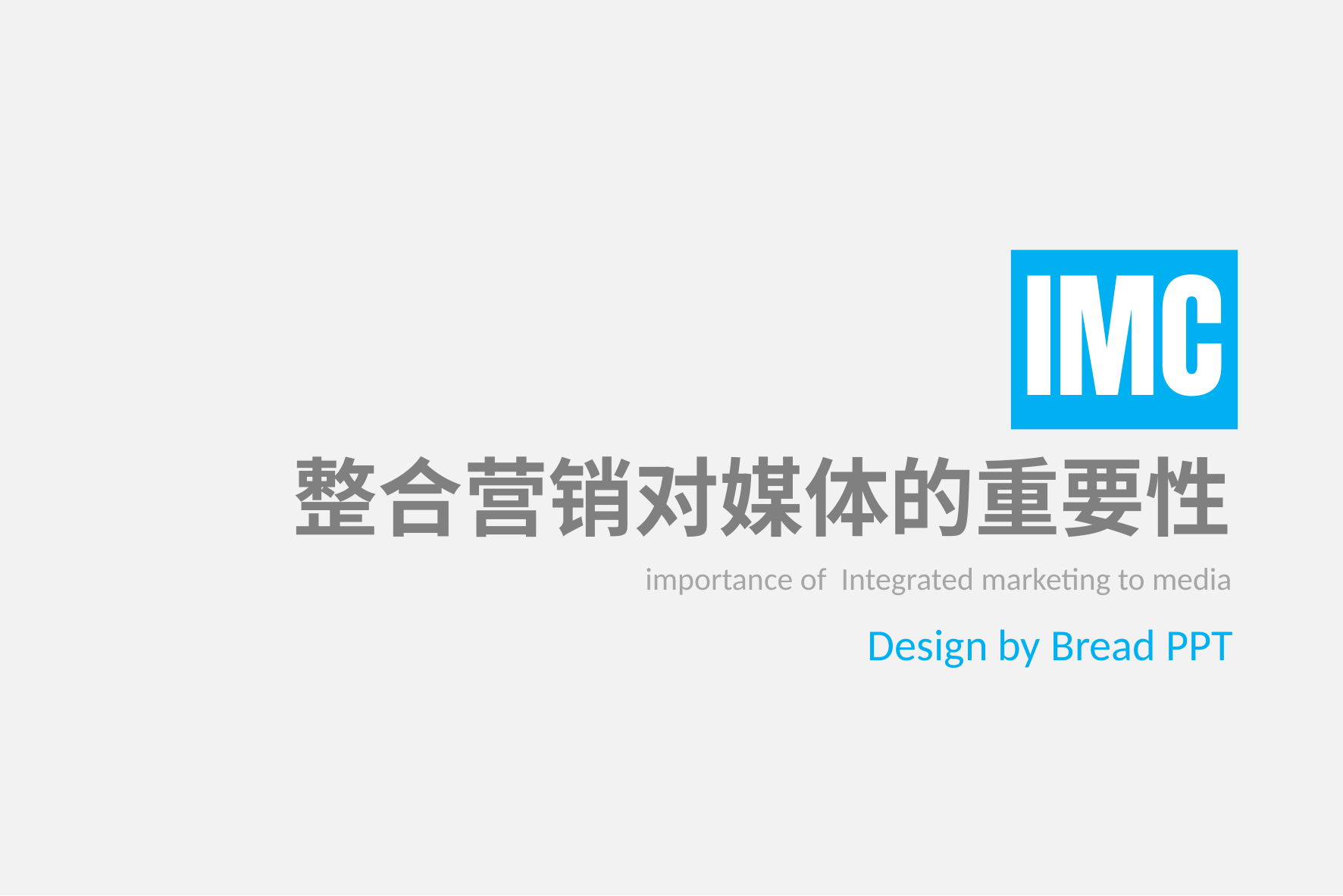

IMC
整合营销对媒体的重要性
importance of  Integrated marketing to media
Design by Bread PPT